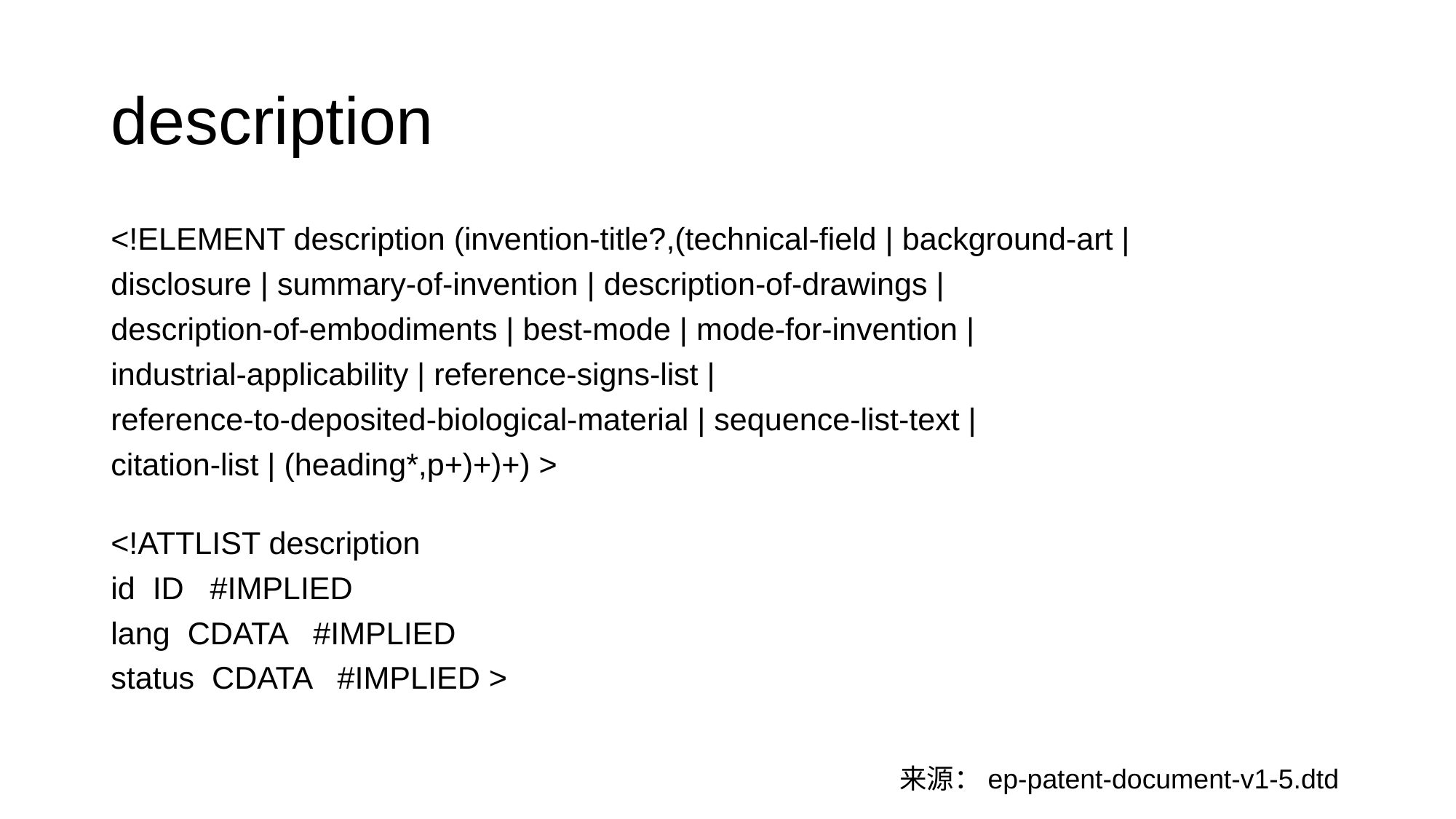

# description
<!ELEMENT description (invention-title?,(technical-field | background-art |
disclosure | summary-of-invention | description-of-drawings |
description-of-embodiments | best-mode | mode-for-invention |
industrial-applicability | reference-signs-list |
reference-to-deposited-biological-material | sequence-list-text |
citation-list | (heading*,p+)+)+) >
<!ATTLIST description
id  ID   #IMPLIED
lang  CDATA   #IMPLIED
status  CDATA   #IMPLIED >
来源：ep-patent-document-v1-5.dtd